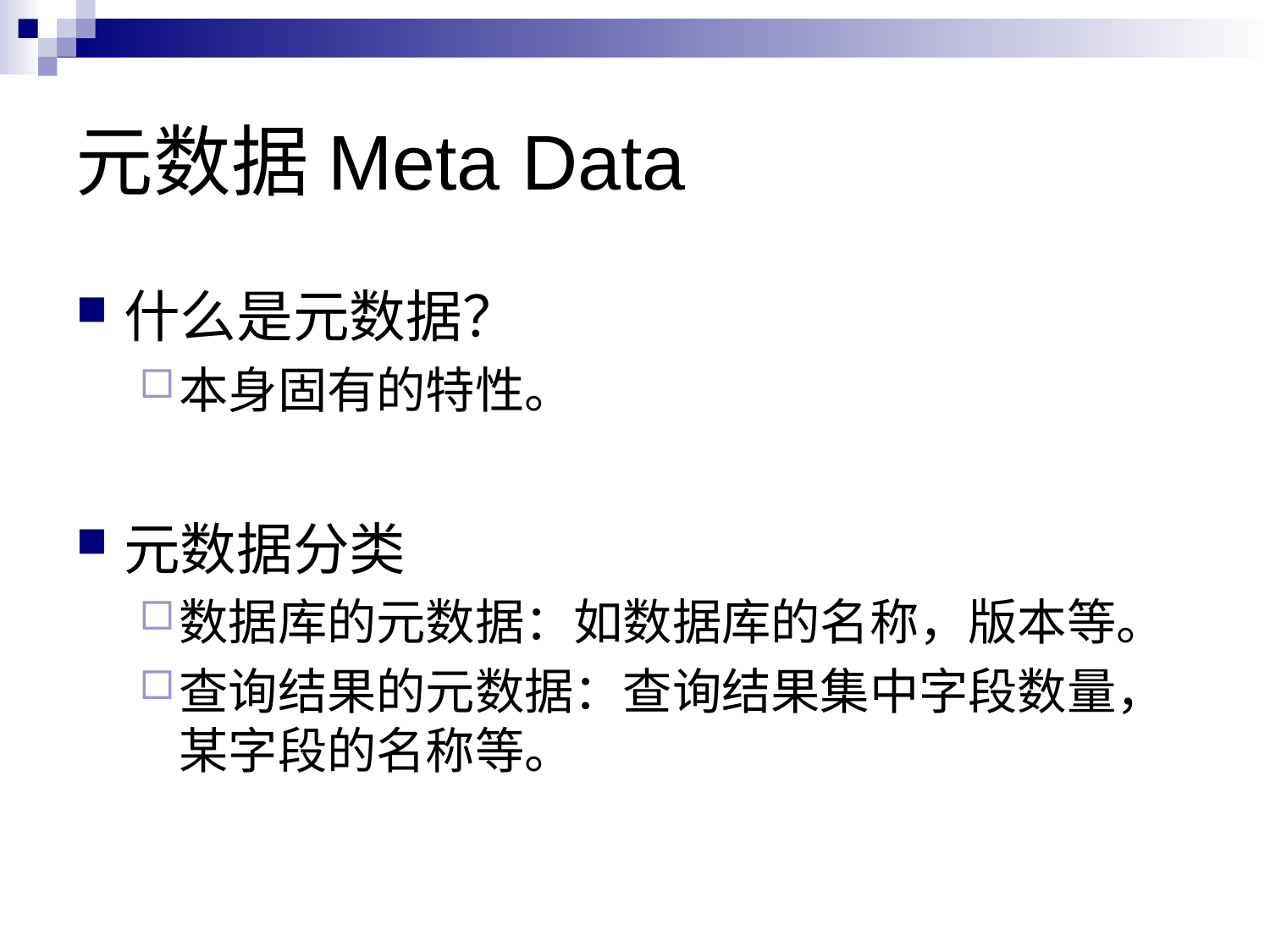

# 元数据Meta Data
什么是元数据？
本身固有的特性。

元数据分类
数据库的元数据：如数据库的名称，版本等。
查询结果的元数据：查询结果集中字段数量，某字段的名称等。